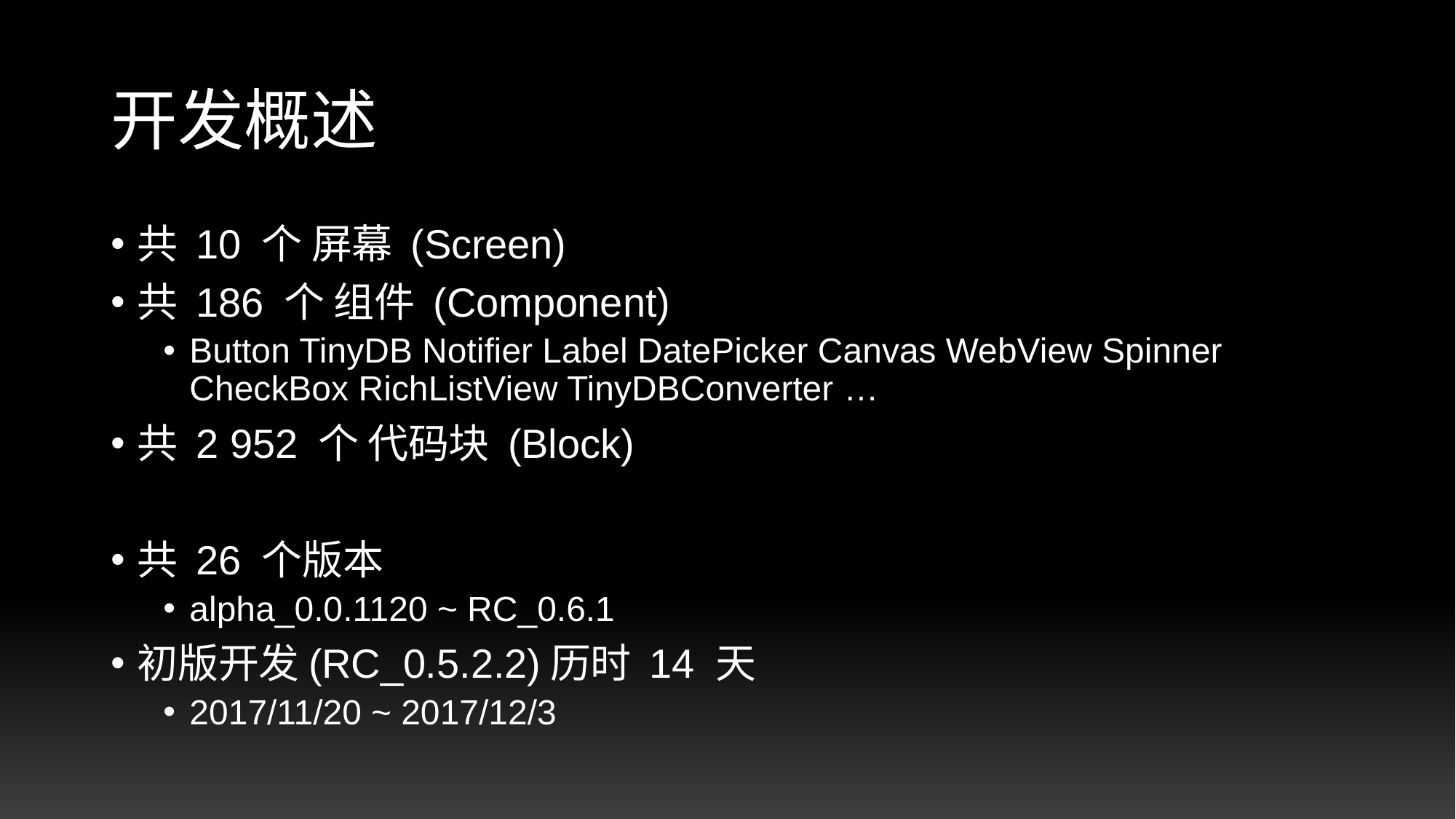

# 开发概述
共 10 个 屏幕 (Screen)
共 186 个 组件 (Component)
Button TinyDB Notifier Label DatePicker Canvas WebView Spinner CheckBox RichListView TinyDBConverter …
共 2 952 个 代码块 (Block)

共 26 个版本
alpha_0.0.1120 ~ RC_0.6.1
初版开发(RC_0.5.2.2)历时 14 天
2017/11/20 ~ 2017/12/3